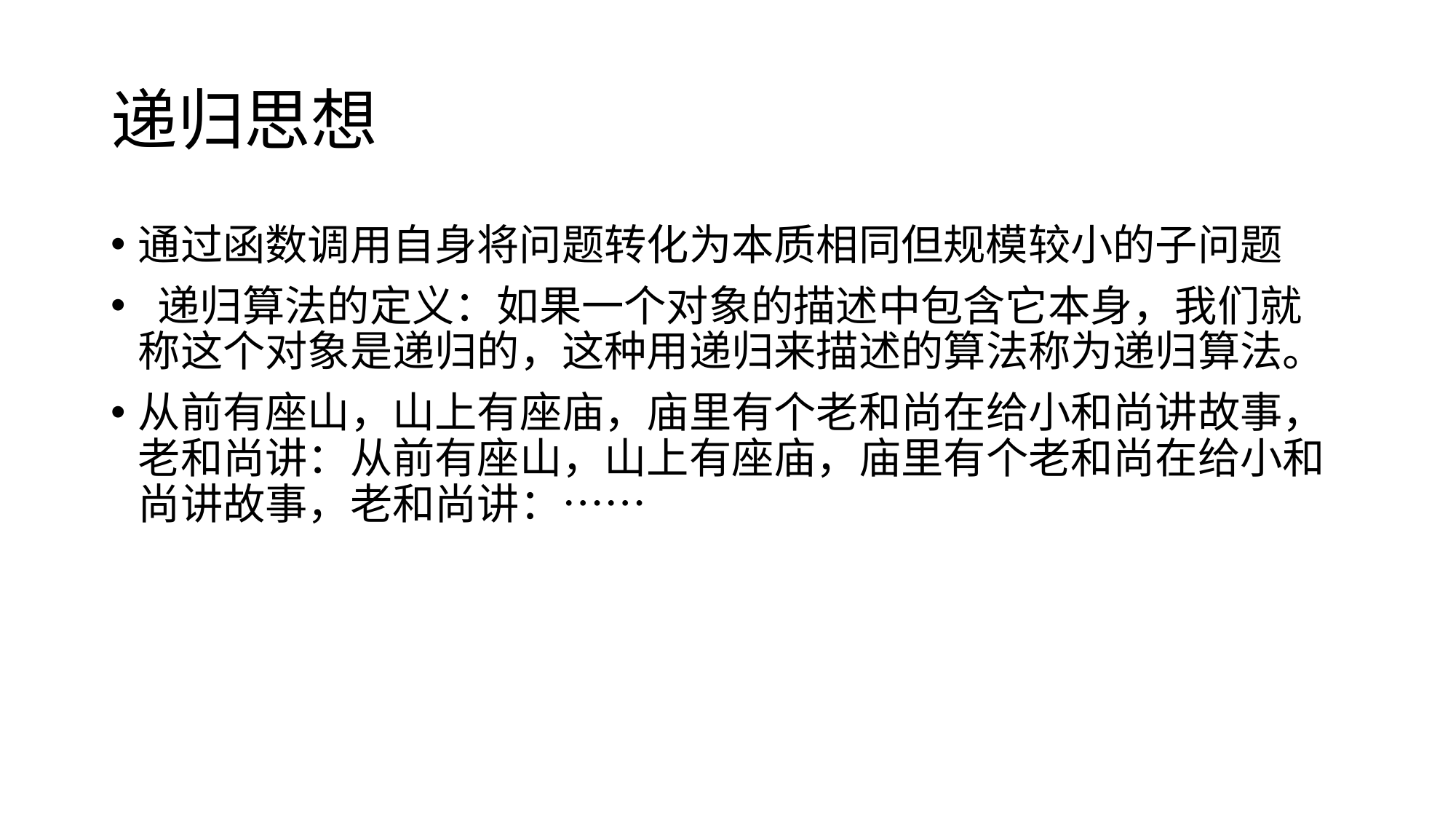

# 递归思想
通过函数调用自身将问题转化为本质相同但规模较小的子问题
 递归算法的定义：如果一个对象的描述中包含它本身，我们就称这个对象是递归的，这种用递归来描述的算法称为递归算法。
从前有座山，山上有座庙，庙里有个老和尚在给小和尚讲故事，老和尚讲：从前有座山，山上有座庙，庙里有个老和尚在给小和尚讲故事，老和尚讲：……